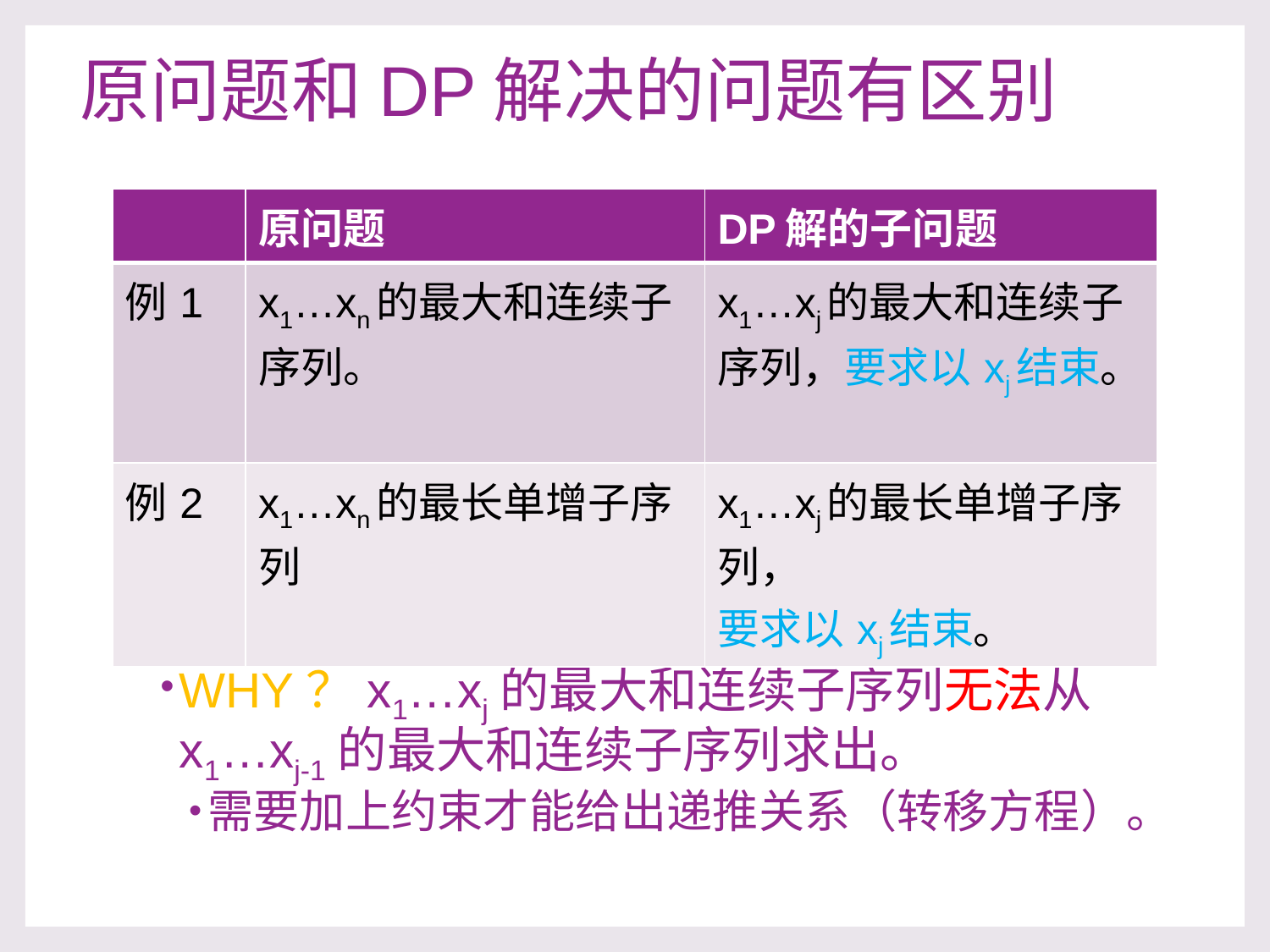

# 原问题和DP解决的问题有区别
|  | 原问题 | DP解的子问题 |
| --- | --- | --- |
| 例1 | x1…xn的最大和连续子序列。 | x1…xj的最大和连续子序列，要求以xj结束。 |
| 例2 | x1…xn的最长单增子序列 | x1…xj的最长单增子序列， 要求以xj结束。 |
WHY？x1…xj的最大和连续子序列无法从x1…xj-1的最大和连续子序列求出。
需要加上约束才能给出递推关系（转移方程）。